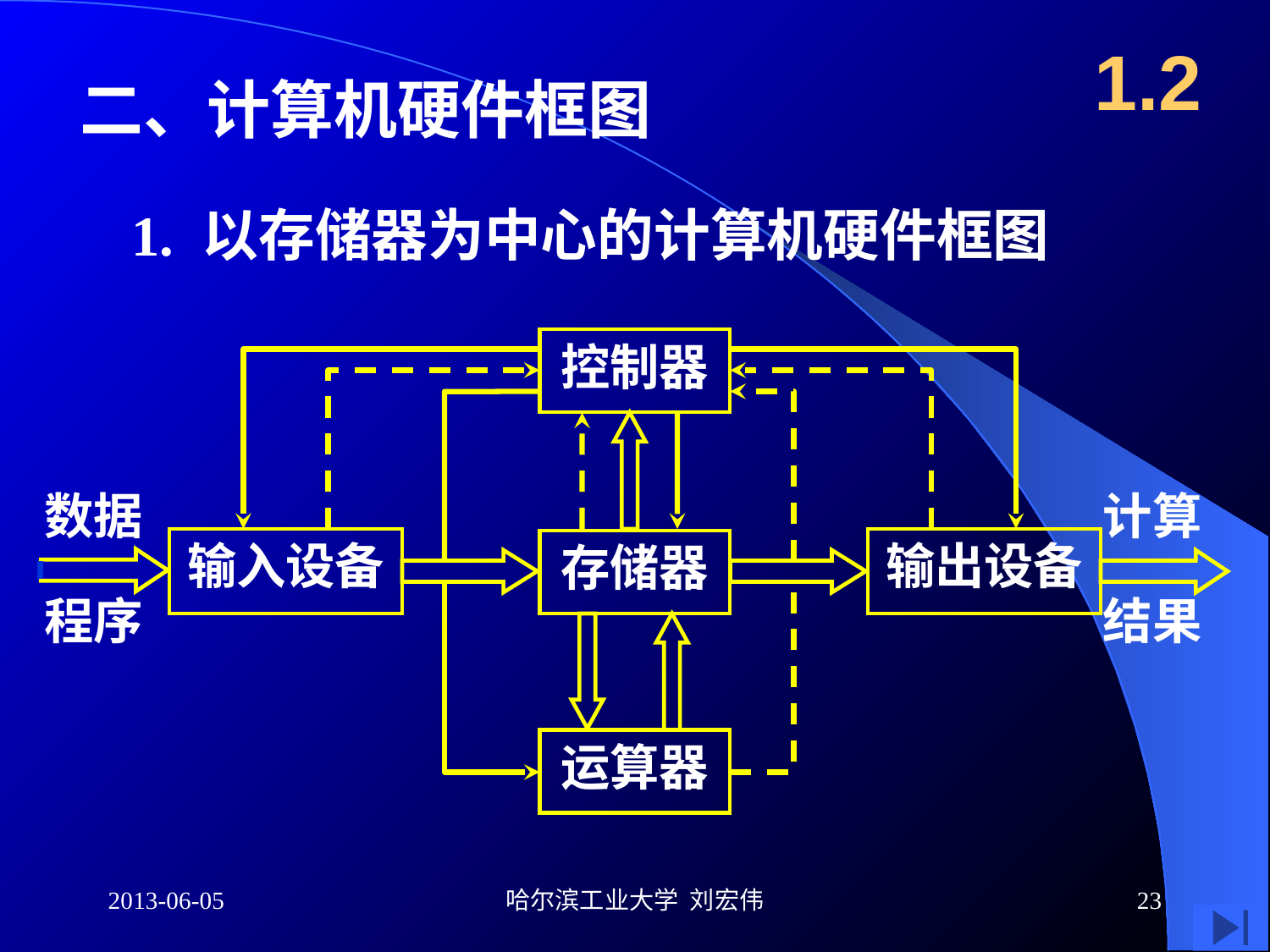

1.2
二、计算机硬件框图
1. 以存储器为中心的计算机硬件框图
控制器

数据
计算
输入设备
输出设备
存储器

程序
结果

运算器

2013-06-05
哈尔滨工业大学  刘宏伟
23